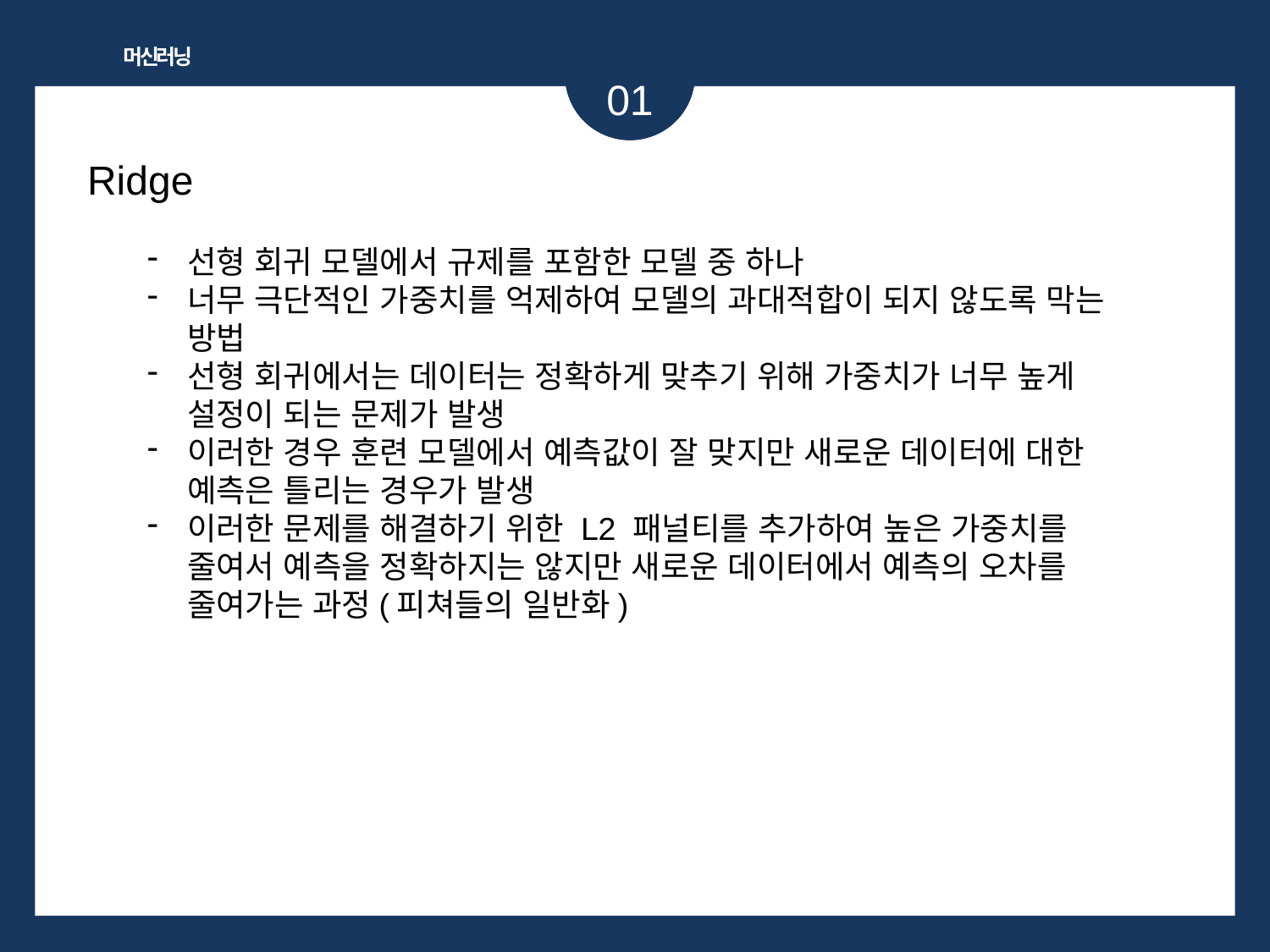

머신러닝
01
Ridge
선형 회귀 모델에서 규제를 포함한 모델 중 하나
너무 극단적인 가중치를 억제하여 모델의 과대적합이 되지 않도록 막는 방법
선형 회귀에서는 데이터는 정확하게 맞추기 위해 가중치가 너무 높게 설정이 되는 문제가 발생
이러한 경우 훈련 모델에서 예측값이 잘 맞지만 새로운 데이터에 대한 예측은 틀리는 경우가 발생
이러한 문제를 해결하기 위한 L2 패널티를 추가하여 높은 가중치를 줄여서 예측을 정확하지는 않지만 새로운 데이터에서 예측의 오차를 줄여가는 과정(피쳐들의 일반화)